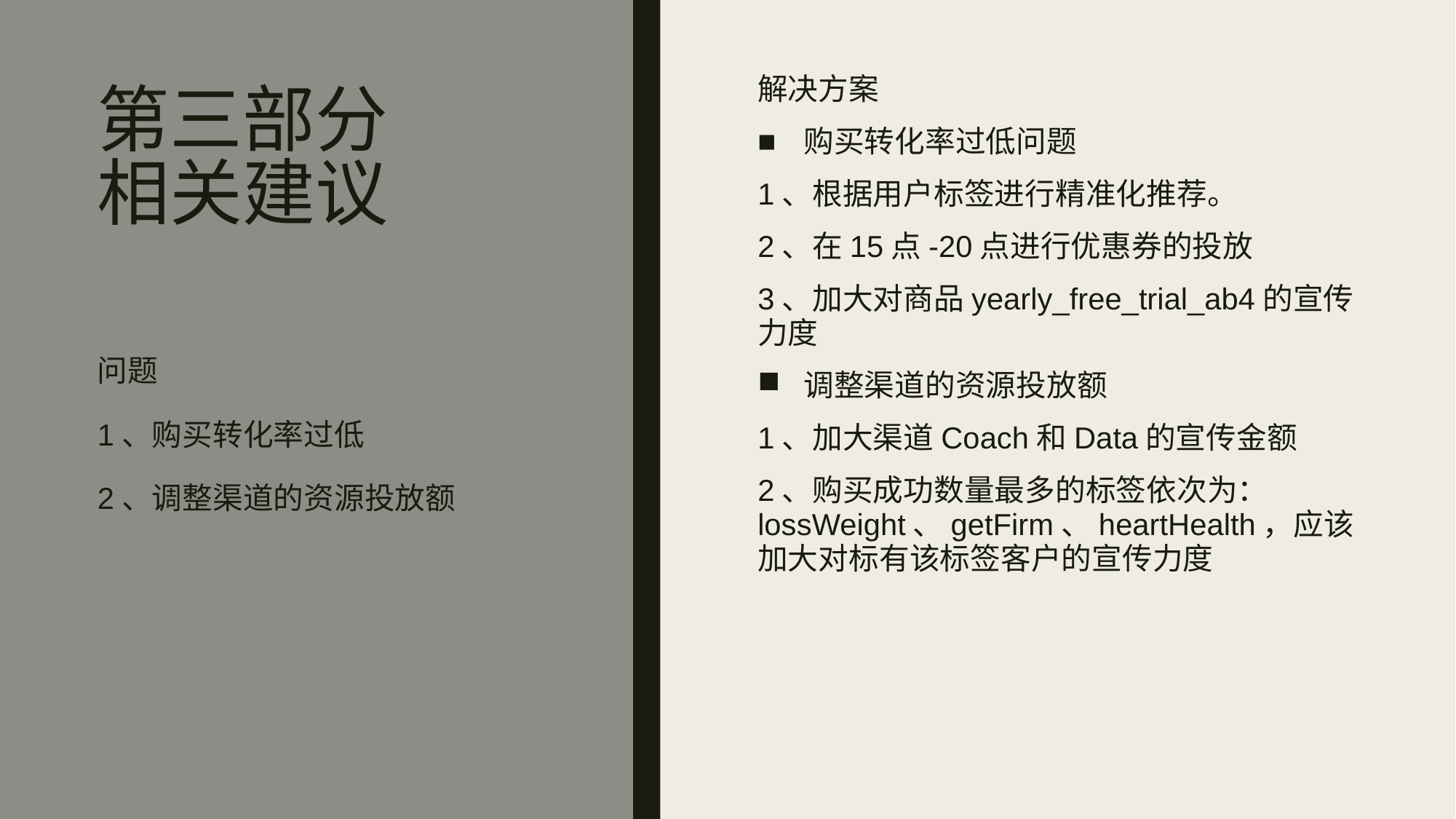

解决方案
购买转化率过低问题
1、根据用户标签进行精准化推荐。
2、在15点-20点进行优惠券的投放
3、加大对商品yearly_free_trial_ab4的宣传力度
调整渠道的资源投放额
1、加大渠道Coach和Data的宣传金额
2、购买成功数量最多的标签依次为：lossWeight、getFirm、heartHealth，应该加大对标有该标签客户的宣传力度

# 第三部分 相关建议
问题
1、购买转化率过低
2、调整渠道的资源投放额